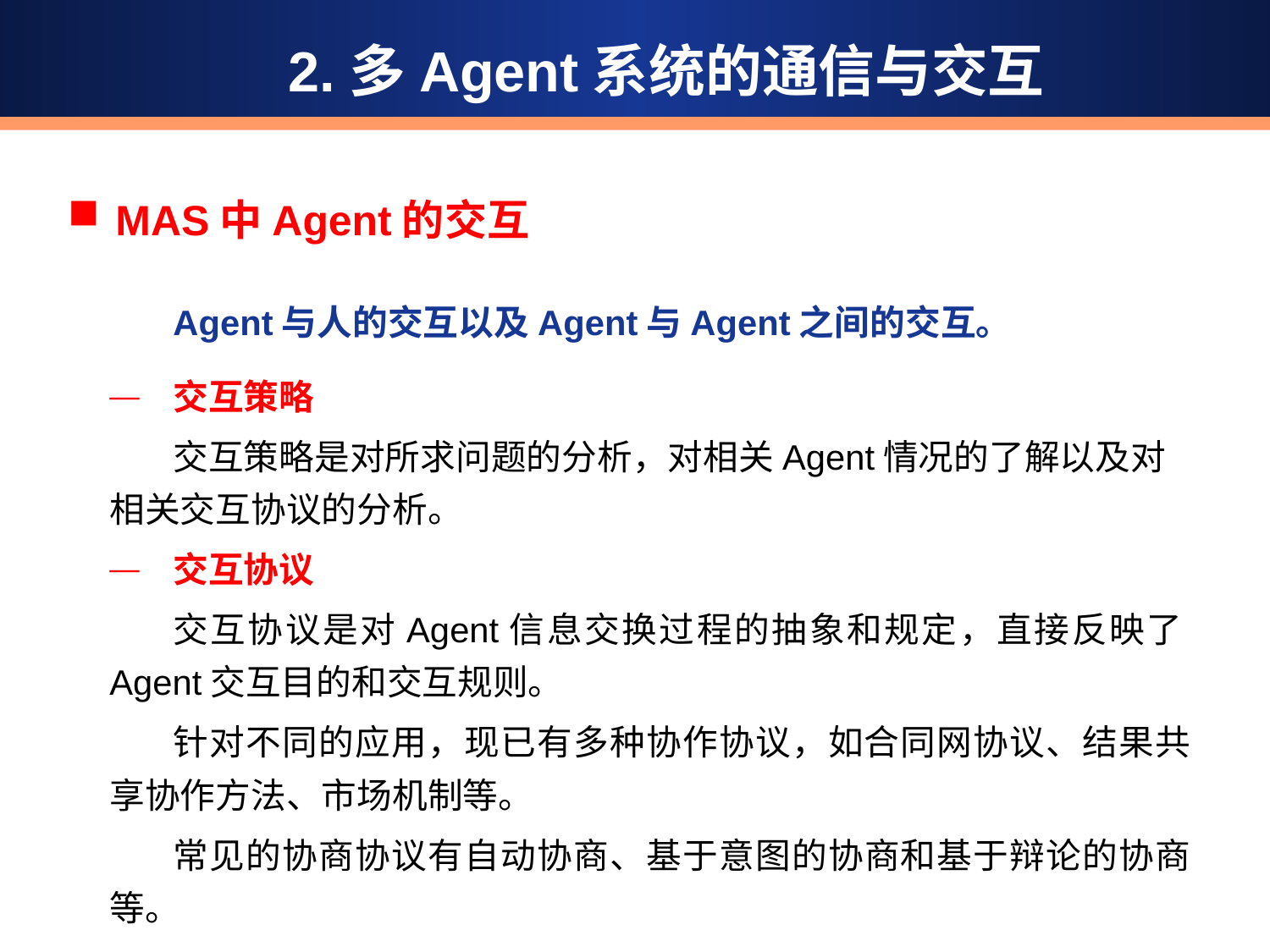

2.多Agent系统的通信与交互
MAS中Agent的交互
Agent与人的交互以及Agent与Agent之间的交互。
交互策略
交互策略是对所求问题的分析，对相关Agent情况的了解以及对相关交互协议的分析。
交互协议
交互协议是对Agent信息交换过程的抽象和规定，直接反映了Agent交互目的和交互规则。
针对不同的应用，现已有多种协作协议，如合同网协议、结果共享协作方法、市场机制等。
常见的协商协议有自动协商、基于意图的协商和基于辩论的协商等。